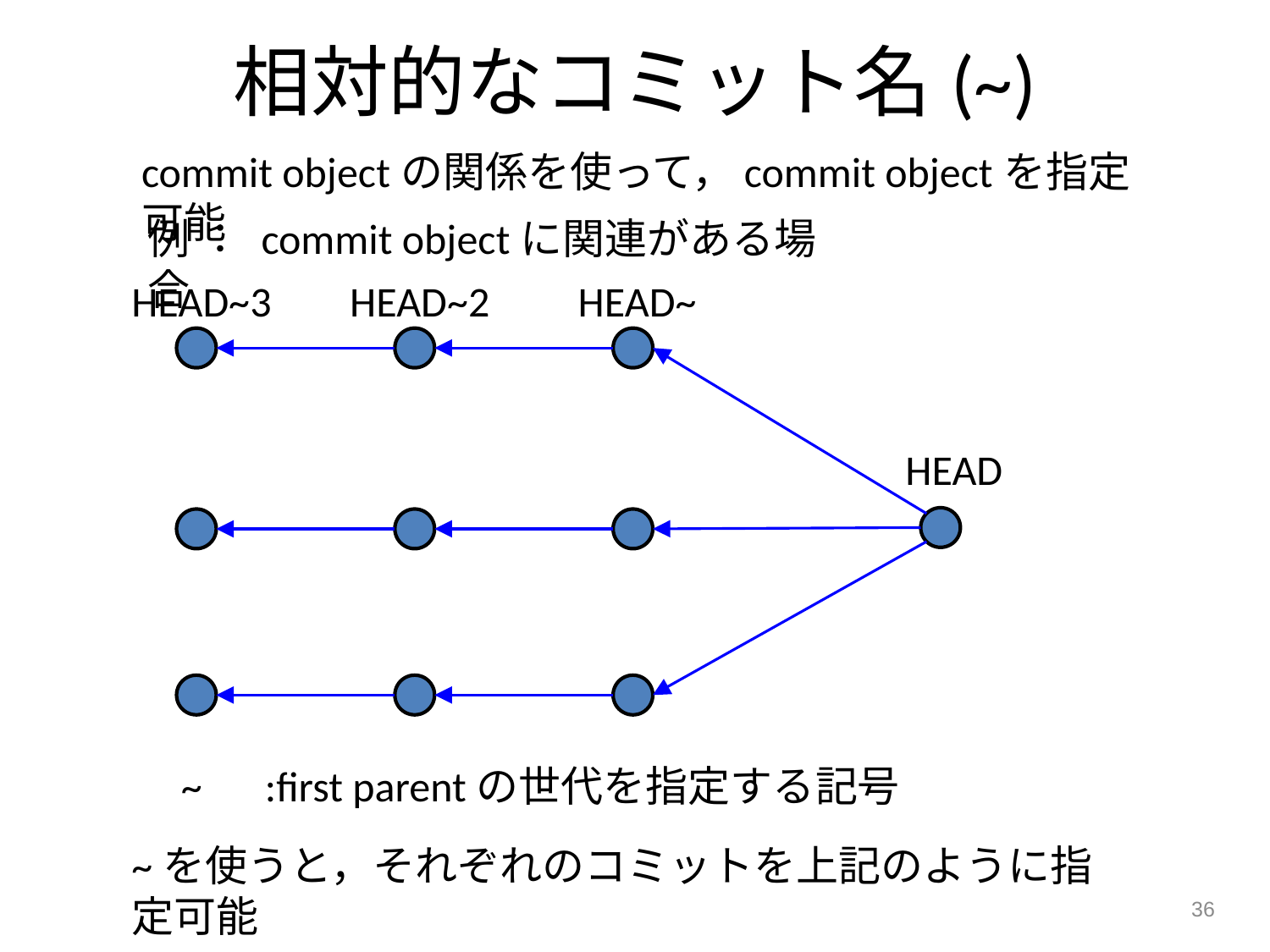

相対的なコミット名(~)
commit objectの関係を使って，commit objectを指定可能
例 ： commit objectに関連がある場合
HEAD~3
HEAD~2
HEAD~

HEAD

~　:first parentの世代を指定する記号
~を使うと，それぞれのコミットを上記のように指定可能
36